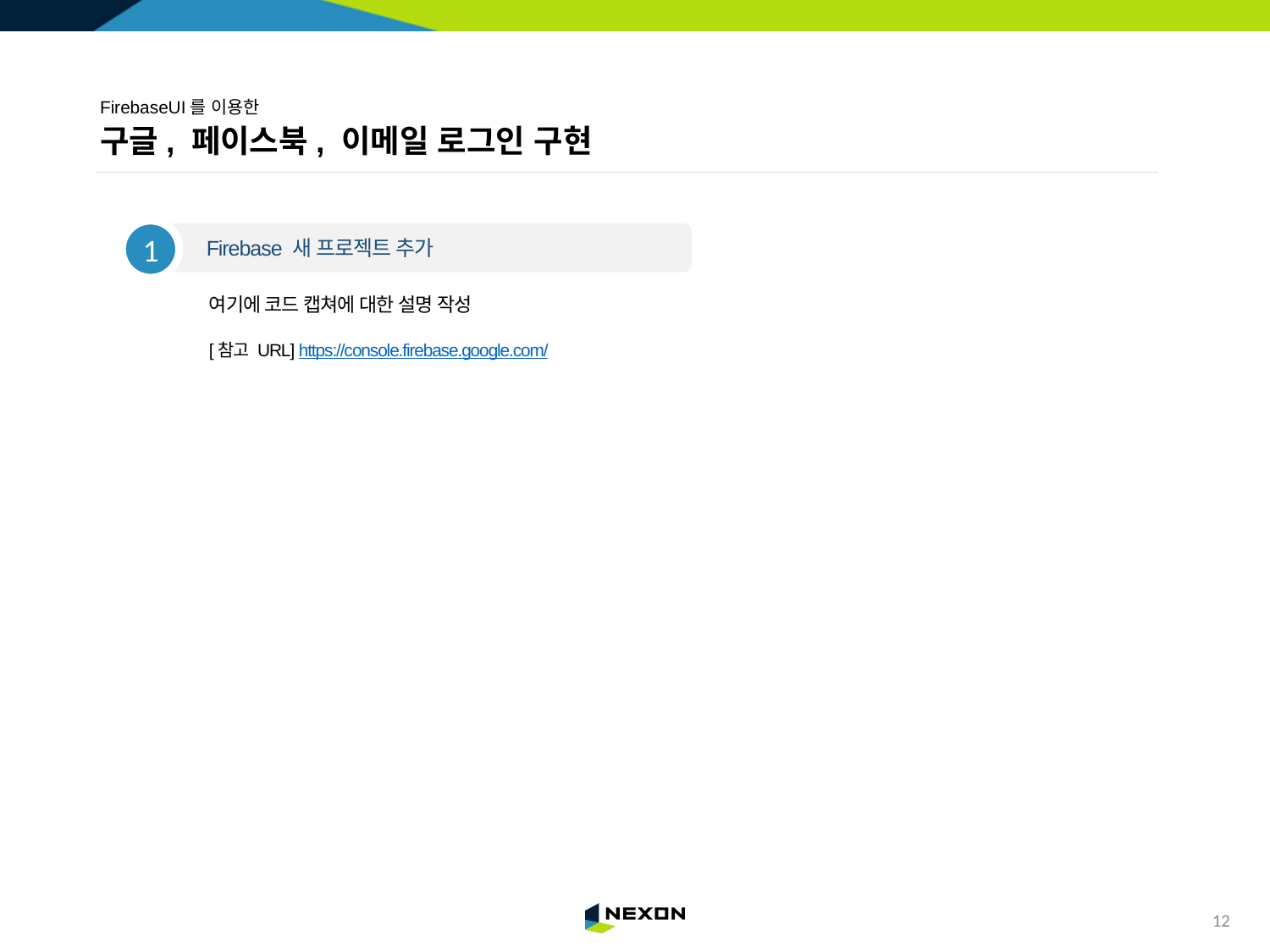

# FirebaseUI를 이용한 구글, 페이스북, 이메일 로그인 구현
1
Firebase 새 프로젝트 추가
여기에 코드 캡쳐에 대한 설명 작성

[참고 URL] https://console.firebase.google.com/
12